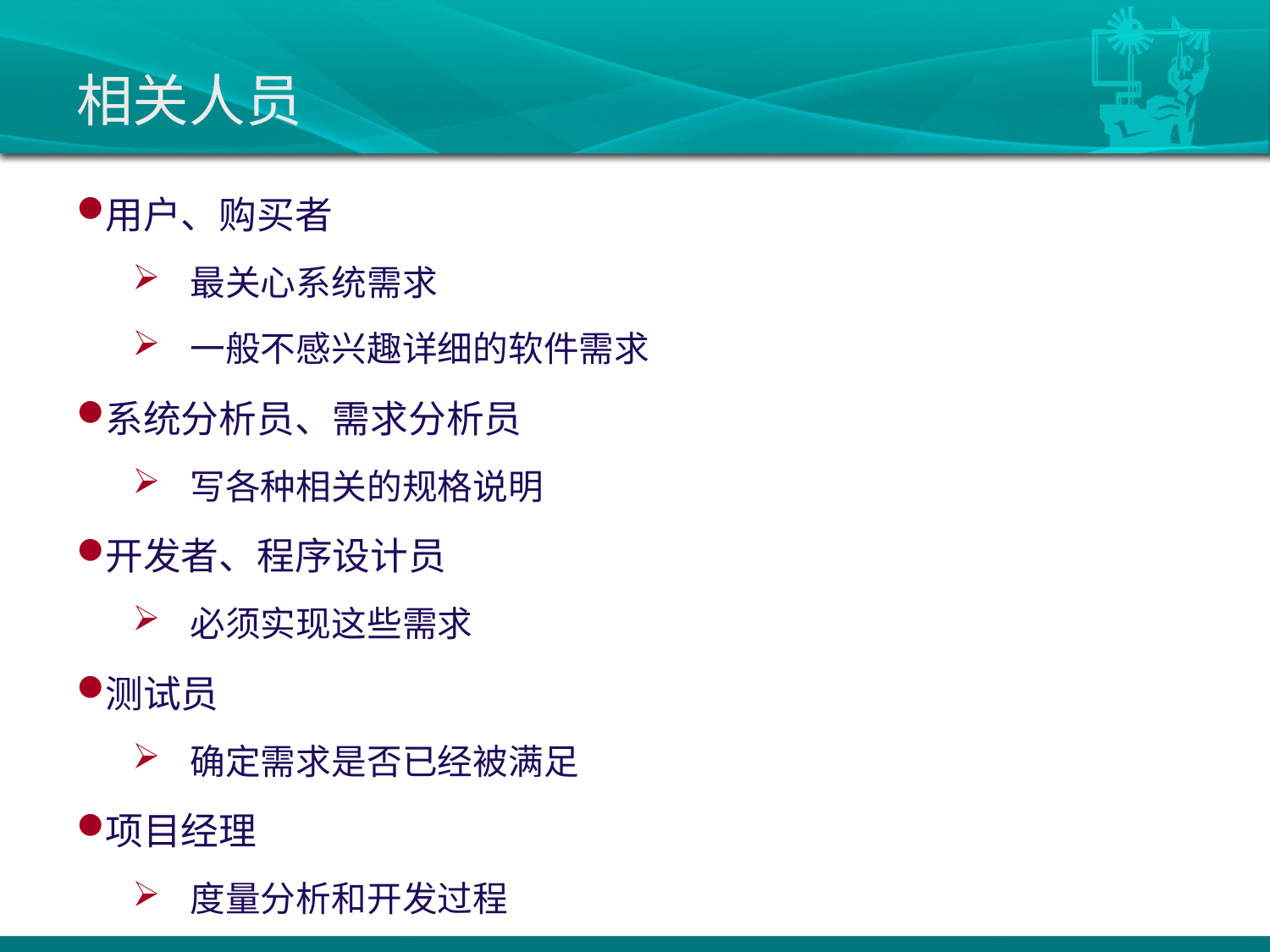

# 相关人员
用户、购买者
最关心系统需求
一般不感兴趣详细的软件需求
系统分析员、需求分析员
写各种相关的规格说明
开发者、程序设计员
必须实现这些需求
测试员
确定需求是否已经被满足
项目经理
度量分析和开发过程